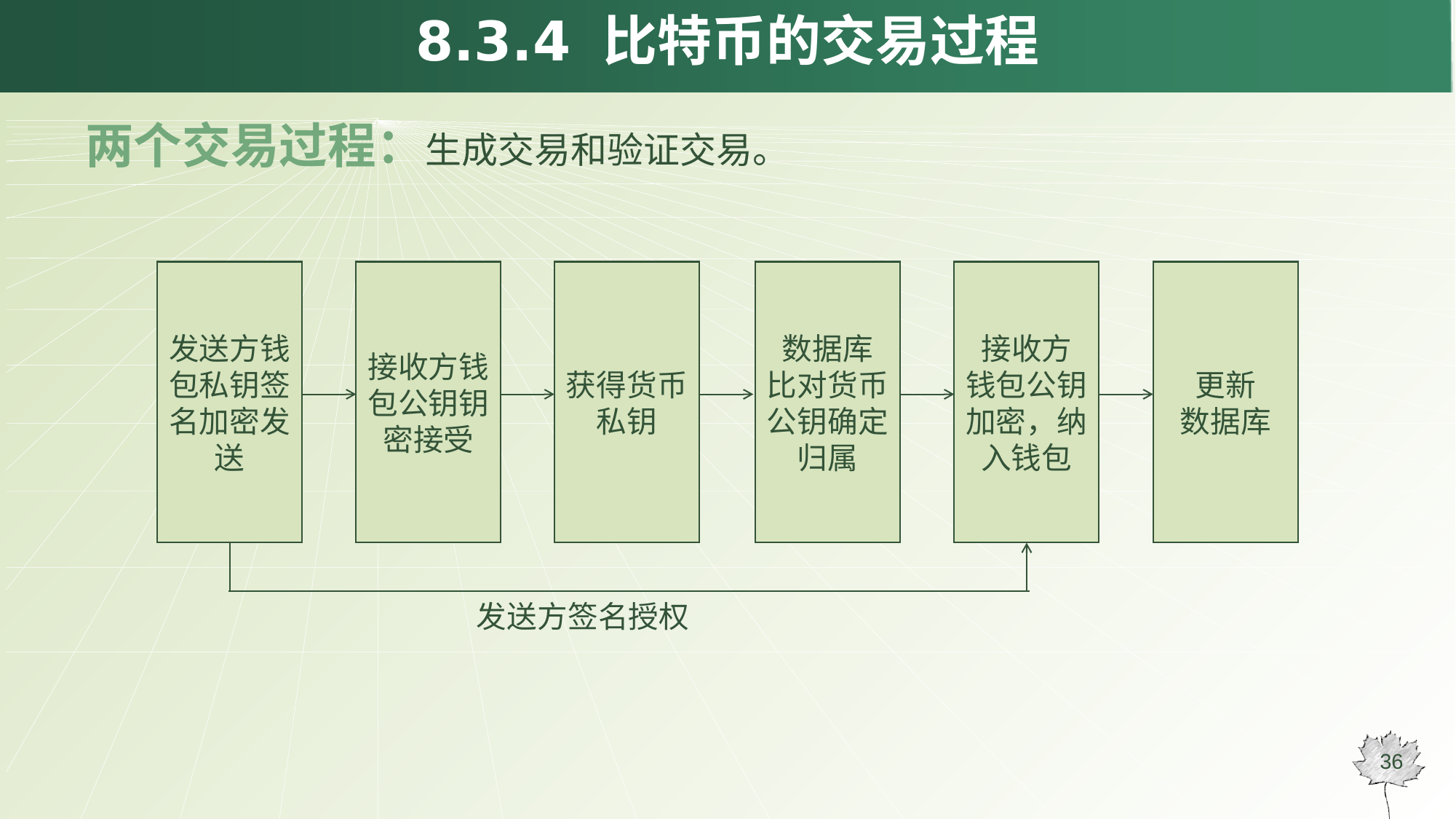

# 8.3.4 比特币的交易过程
两个交易过程：生成交易和验证交易。
发送方钱包私钥签名加密发送
接收方钱包公钥钥密接受
获得货币私钥
数据库
比对货币公钥确定归属
接收方
钱包公钥加密，纳入钱包
更新
数据库
发送方签名授权
36